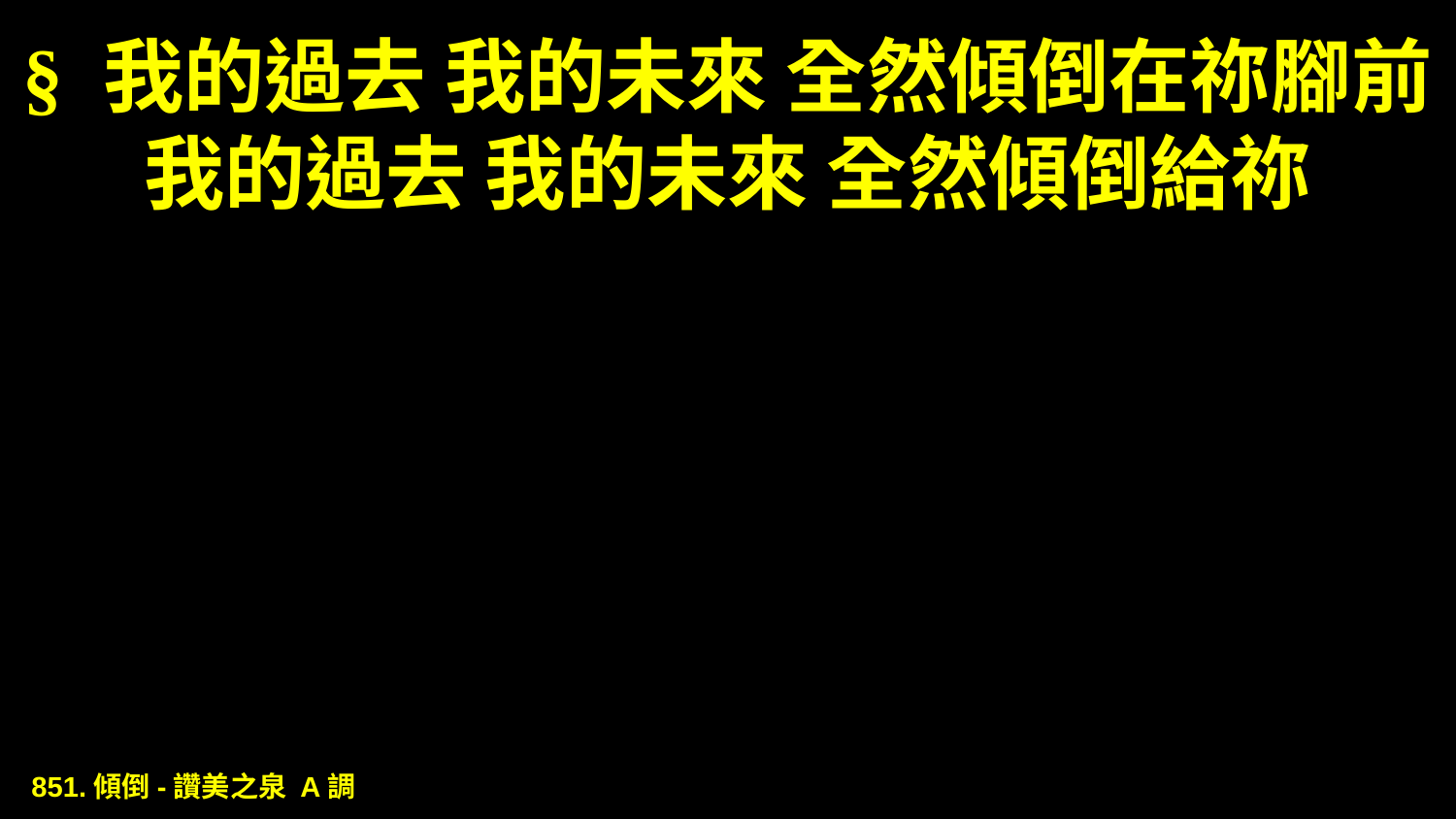

# § 我的過去 我的未來 全然傾倒在祢腳前 我的過去 我的未來 全然傾倒給祢
851.傾倒-讚美之泉 A調